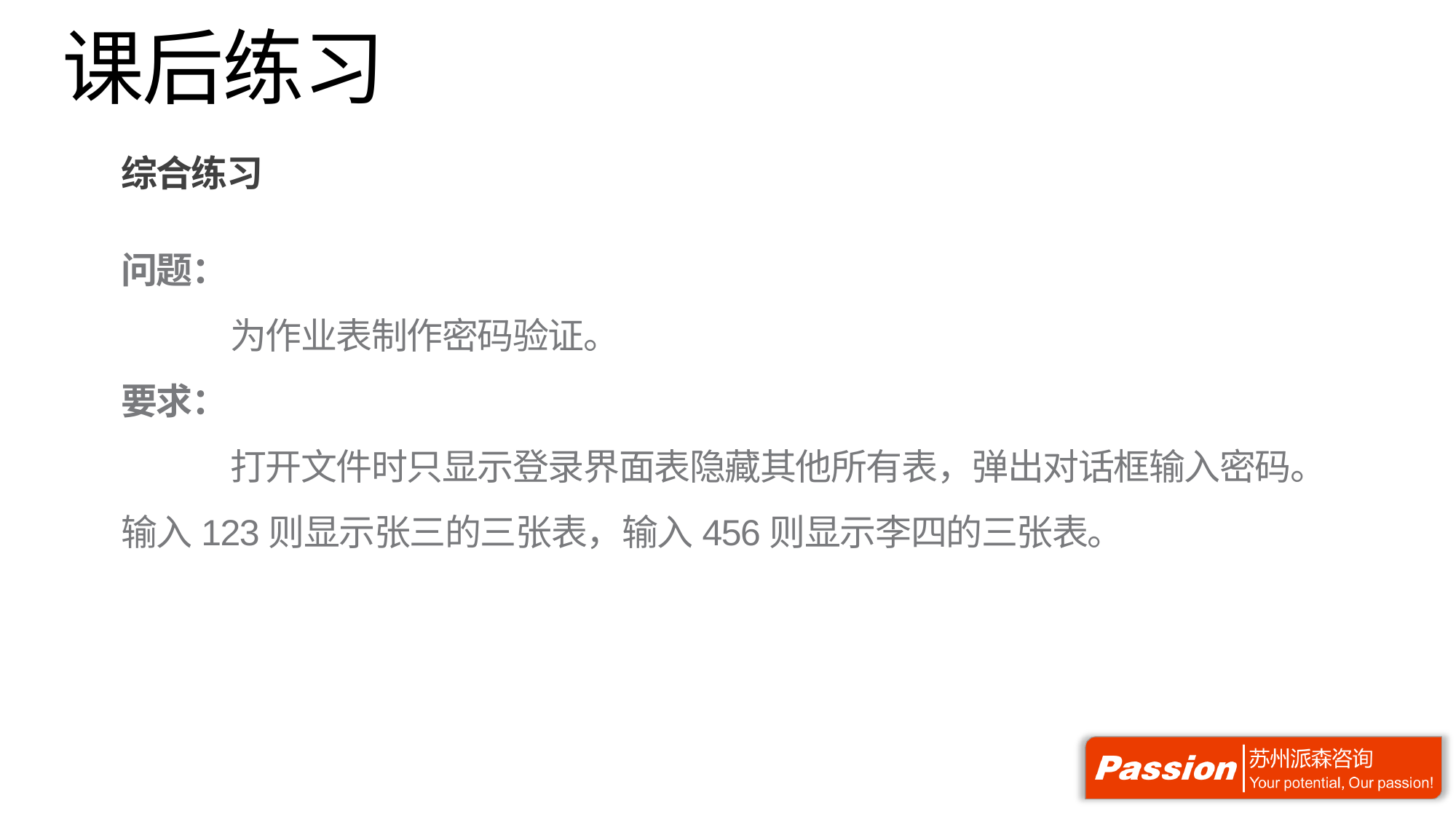

# 课后练习
综合练习
问题：
	为作业表制作密码验证。
要求：
	打开文件时只显示登录界面表隐藏其他所有表，弹出对话框输入密码。
输入123则显示张三的三张表，输入456则显示李四的三张表。